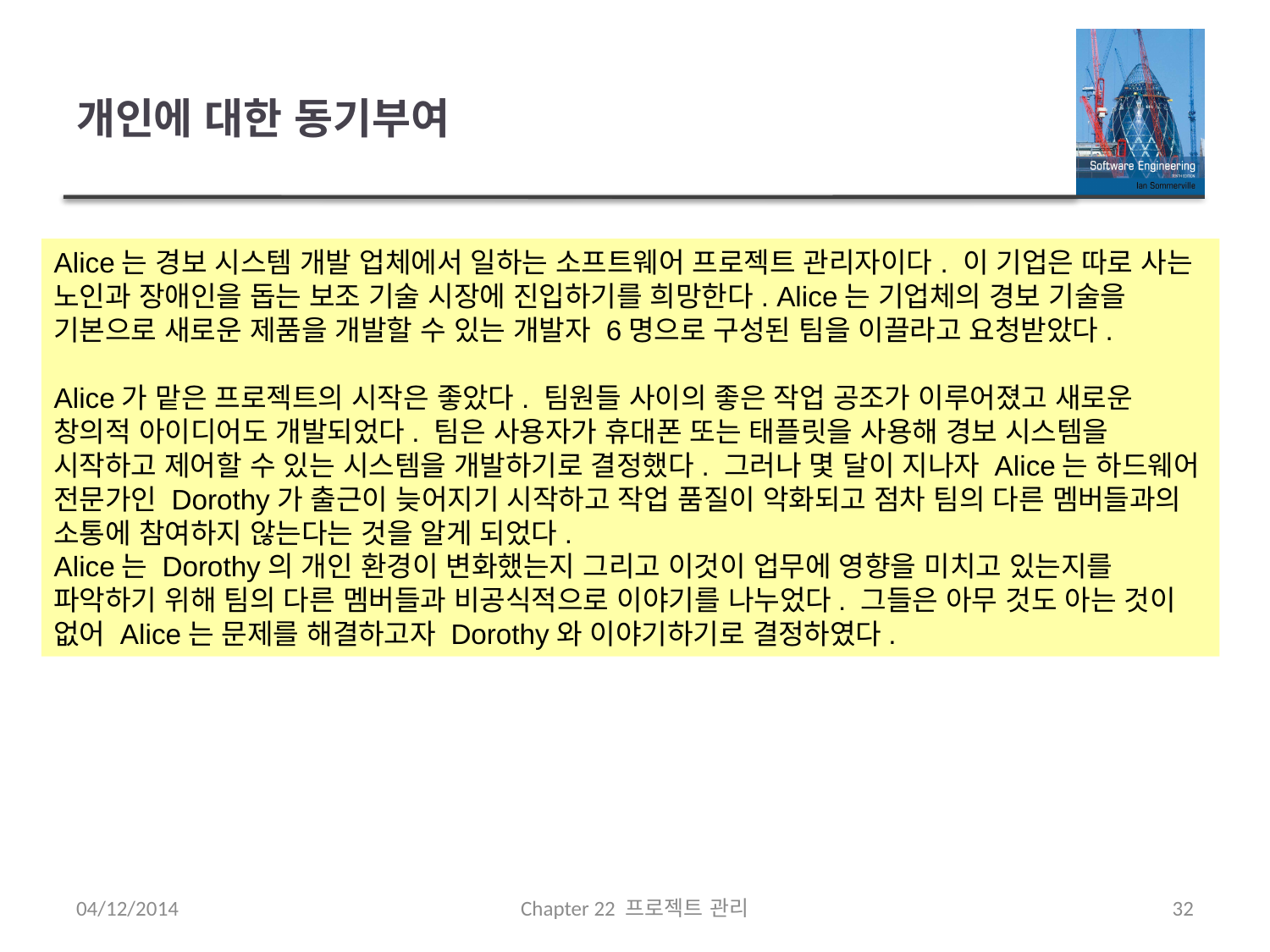

# 개인에 대한 동기부여
Alice는 경보 시스템 개발 업체에서 일하는 소프트웨어 프로젝트 관리자이다. 이 기업은 따로 사는 노인과 장애인을 돕는 보조 기술 시장에 진입하기를 희망한다. Alice는 기업체의 경보 기술을 기본으로 새로운 제품을 개발할 수 있는 개발자 6명으로 구성된 팀을 이끌라고 요청받았다.

Alice가 맡은 프로젝트의 시작은 좋았다. 팀원들 사이의 좋은 작업 공조가 이루어졌고 새로운 창의적 아이디어도 개발되었다. 팀은 사용자가 휴대폰 또는 태플릿을 사용해 경보 시스템을 시작하고 제어할 수 있는 시스템을 개발하기로 결정했다. 그러나 몇 달이 지나자 Alice는 하드웨어 전문가인 Dorothy가 출근이 늦어지기 시작하고 작업 품질이 악화되고 점차 팀의 다른 멤버들과의 소통에 참여하지 않는다는 것을 알게 되었다.
Alice는 Dorothy의 개인 환경이 변화했는지 그리고 이것이 업무에 영향을 미치고 있는지를 파악하기 위해 팀의 다른 멤버들과 비공식적으로 이야기를 나누었다. 그들은 아무 것도 아는 것이 없어 Alice는 문제를 해결하고자 Dorothy와 이야기하기로 결정하였다.
04/12/2014
Chapter 22 프로젝트 관리
32